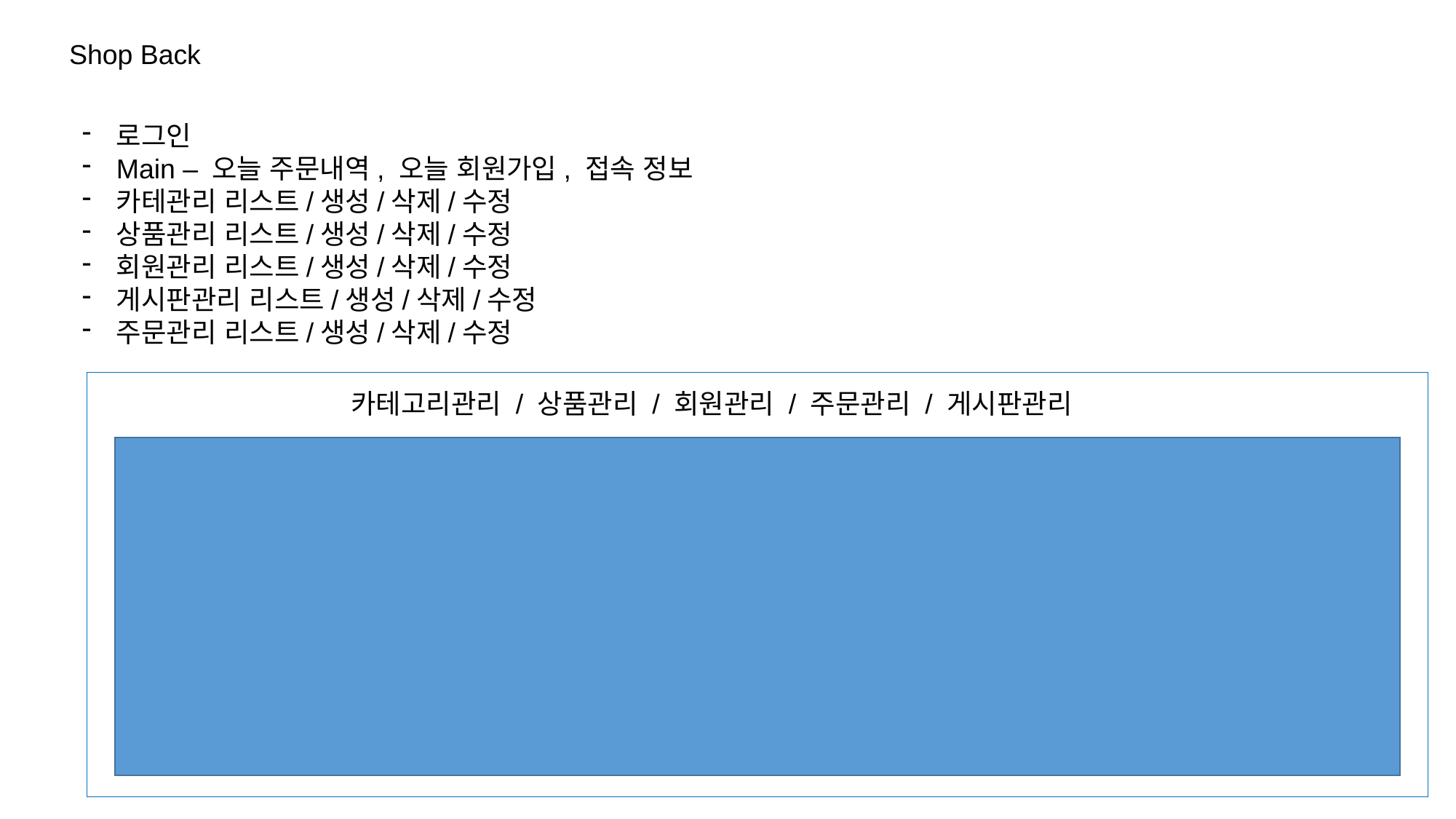

Shop Back
로그인
Main – 오늘 주문내역, 오늘 회원가입, 접속 정보
카테관리 리스트/생성/삭제/수정
상품관리 리스트/생성/삭제/수정
회원관리 리스트/생성/삭제/수정
게시판관리 리스트/생성/삭제/수정
주문관리 리스트/생성/삭제/수정

카테고리관리 / 상품관리 / 회원관리 / 주문관리 / 게시판관리